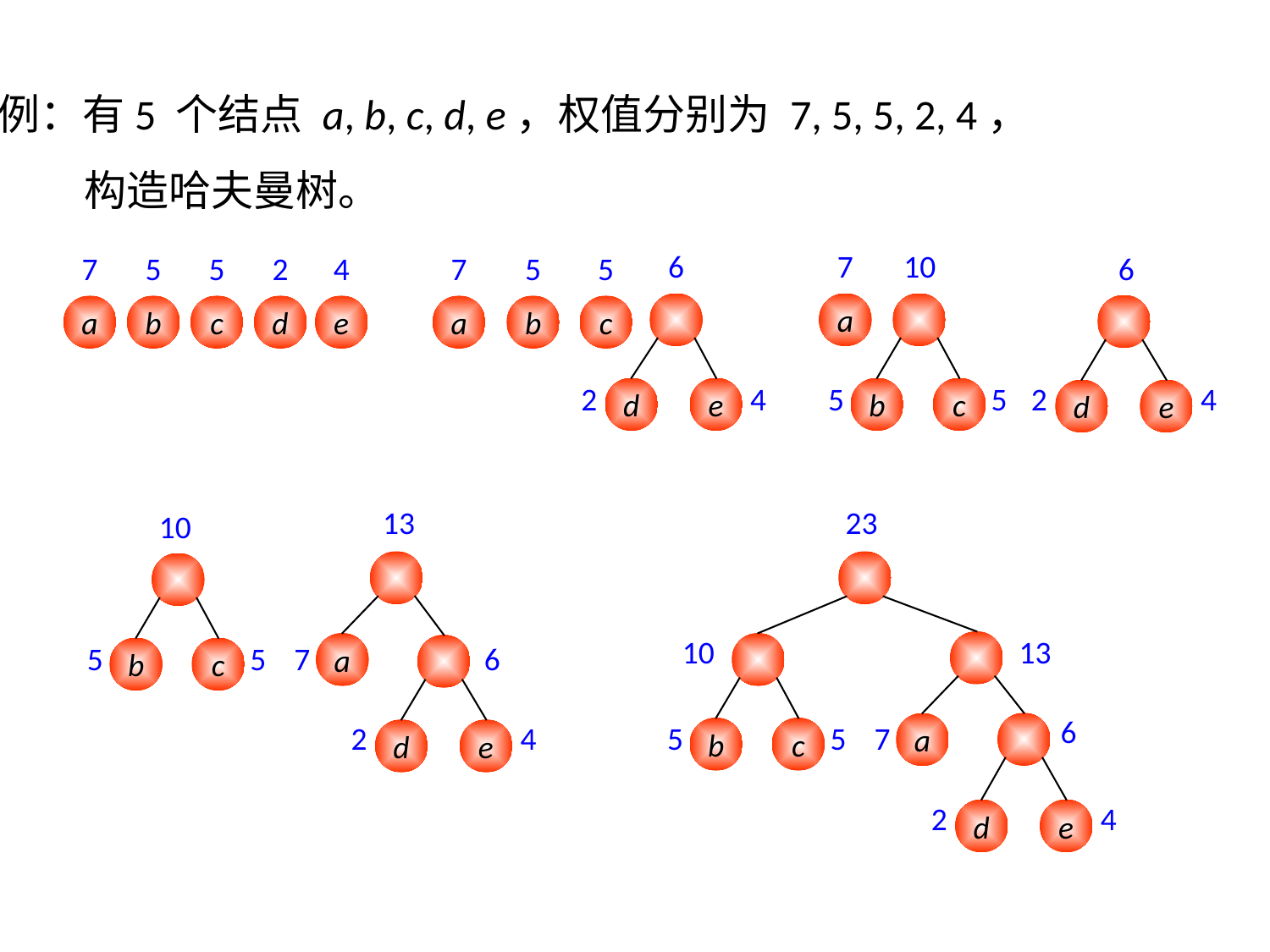

例：有5 个结点 a, b, c, d, e，权值分别为 7, 5, 5, 2, 4，
        构造哈夫曼树。
6

7
a
10

7
5
5
2
4
a
b
c
d
e
7
5
5
a
b
c
6

2
4
d
e
2
4
d
e
5
5
b
c
13

23

10

5
5
b
c
10
13

6
5
5
7

a
b
c
2
4
d
e
7
6
a

2
4
d
e